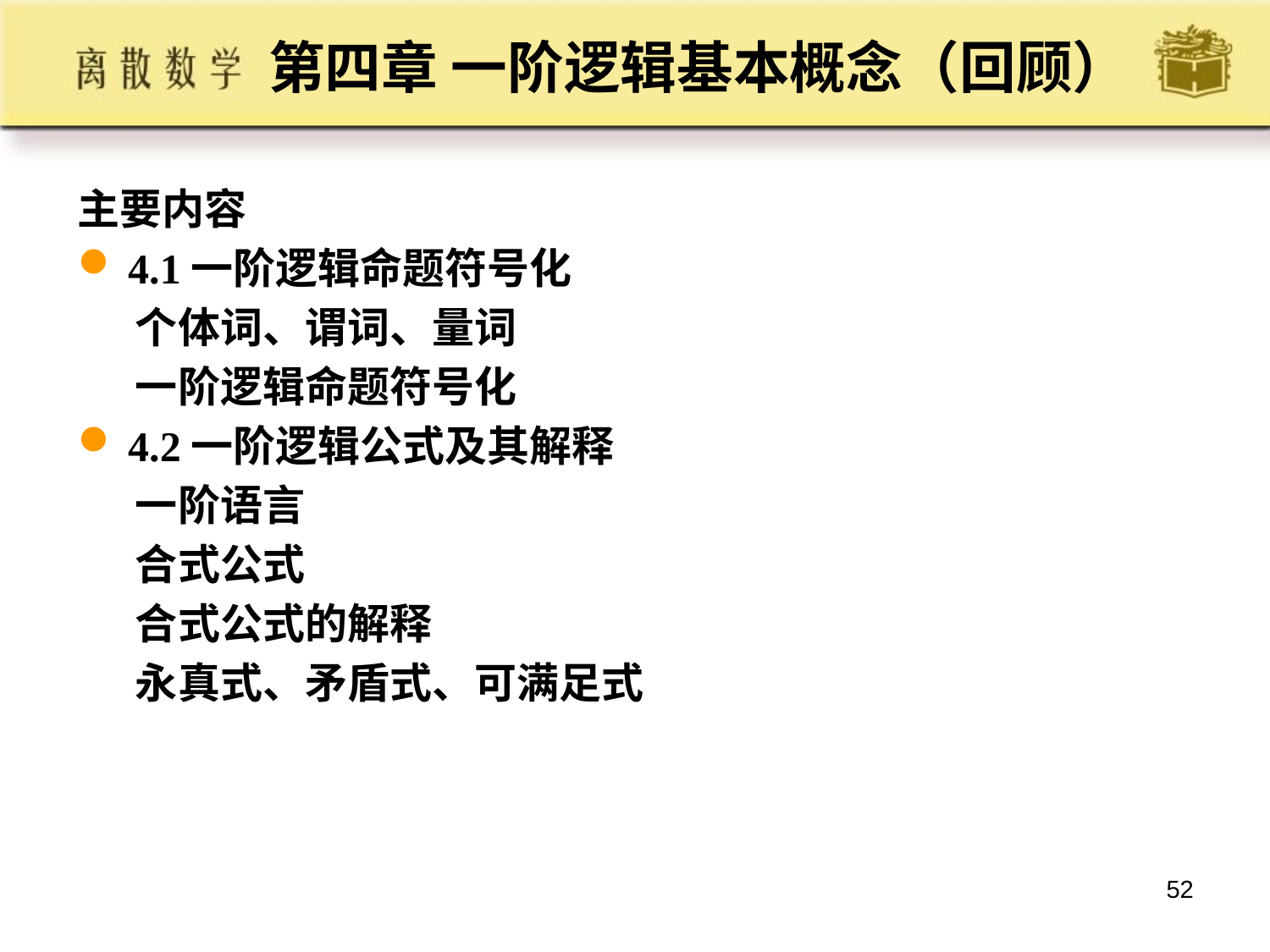

# 第四章 一阶逻辑基本概念（回顾）
主要内容
4.1一阶逻辑命题符号化
     个体词、谓词、量词
     一阶逻辑命题符号化
4.2一阶逻辑公式及其解释
     一阶语言
     合式公式
     合式公式的解释
     永真式、矛盾式、可满足式
52